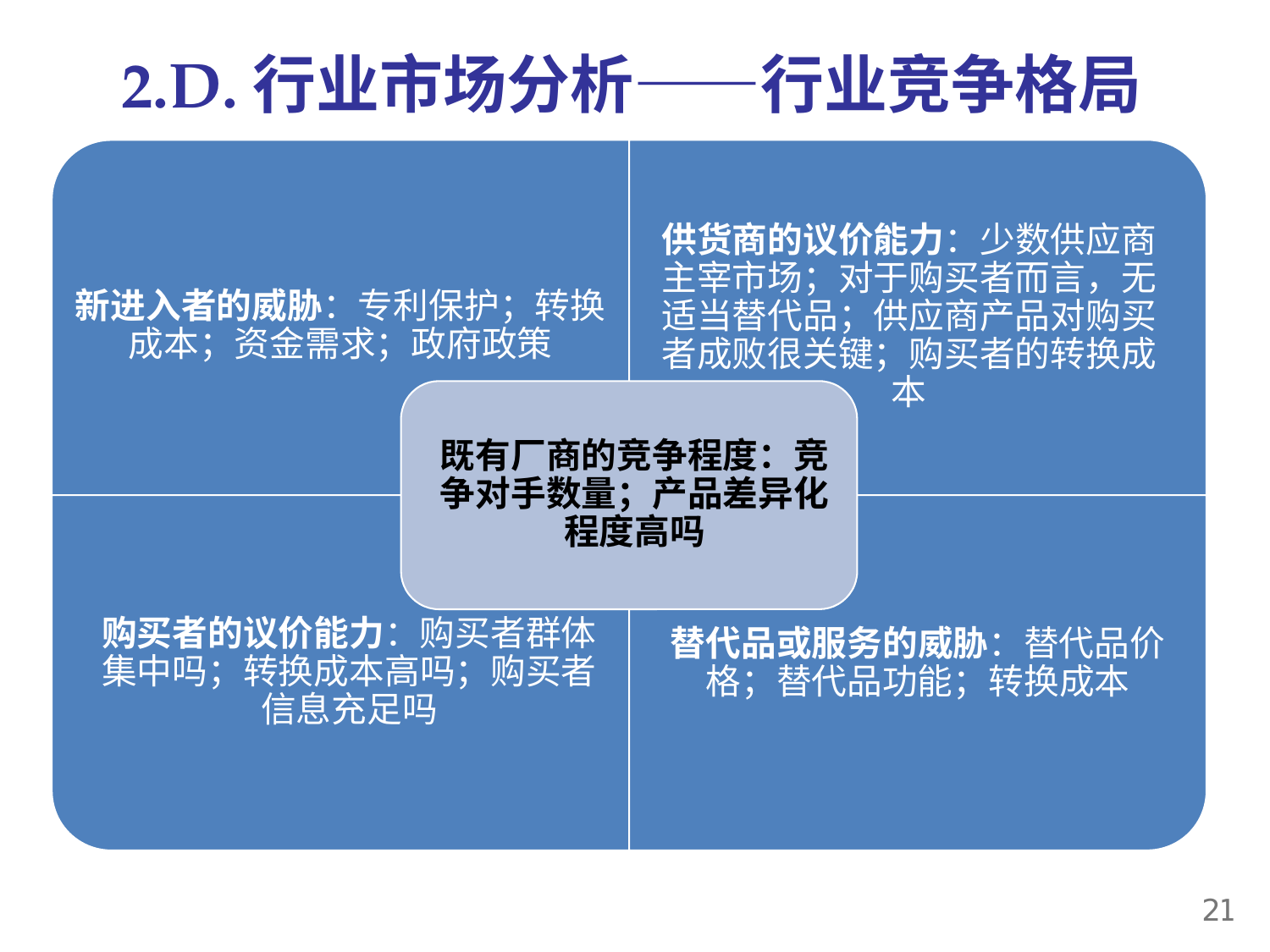

21
# 2.D.行业市场分析——行业竞争格局
新进入者的威胁：专利保护；转换成本；资金需求；政府政策
供货商的议价能力：少数供应商主宰市场；对于购买者而言，无适当替代品；供应商产品对购买者成败很关键；购买者的转换成本
购买者的议价能力：购买者群体集中吗；转换成本高吗；购买者信息充足吗
替代品或服务的威胁：替代品价格；替代品功能；转换成本
既有厂商的竞争程度：竞争对手数量；产品差异化程度高吗